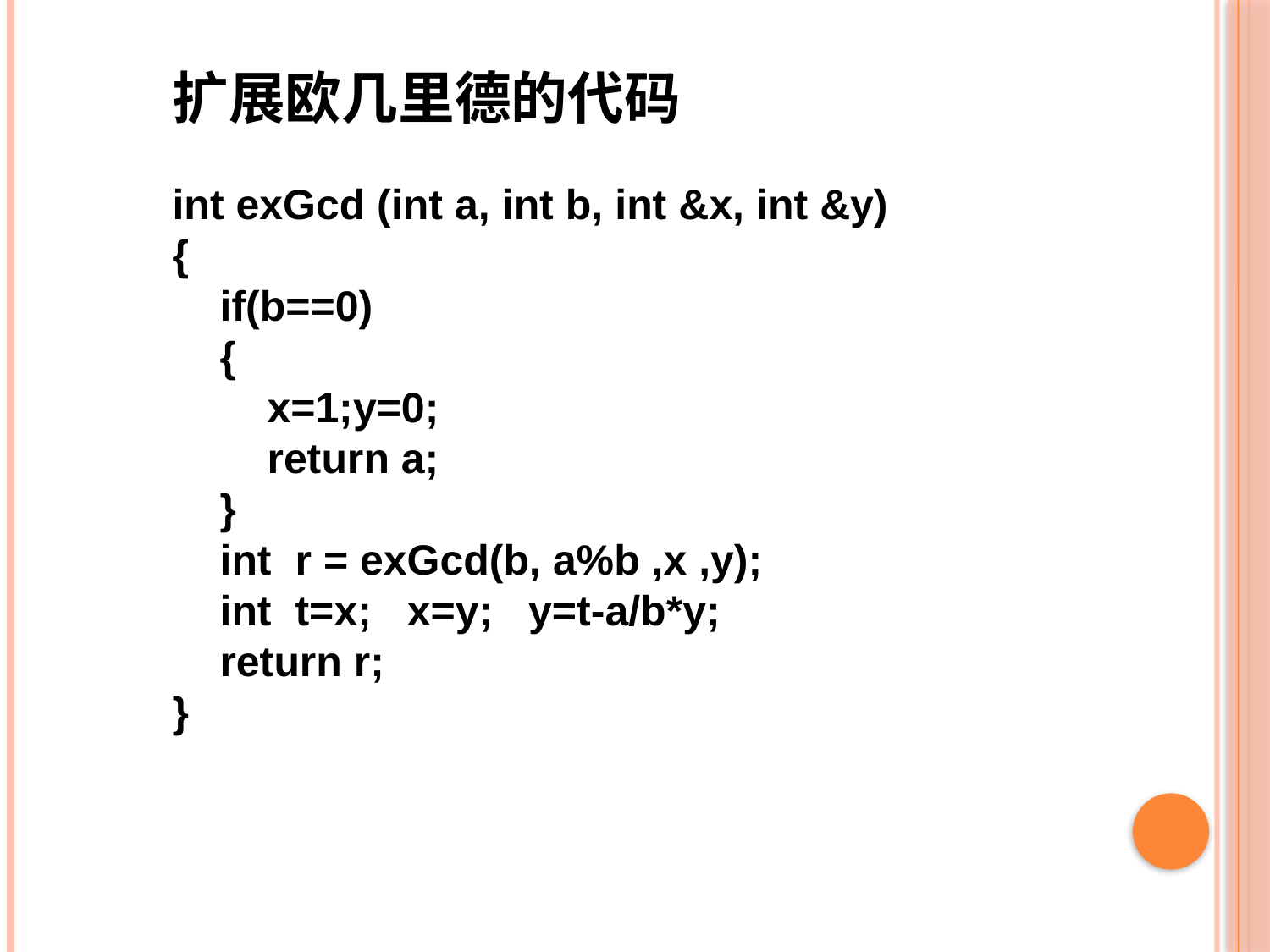

扩展欧几里德的代码
int exGcd (int a, int b, int &x, int &y)
{
    if(b==0)
    {
        x=1;y=0;
        return a;
    }
    int  r = exGcd(b, a%b ,x ,y);
    int  t=x;   x=y;   y=t-a/b*y;
    return r;
}